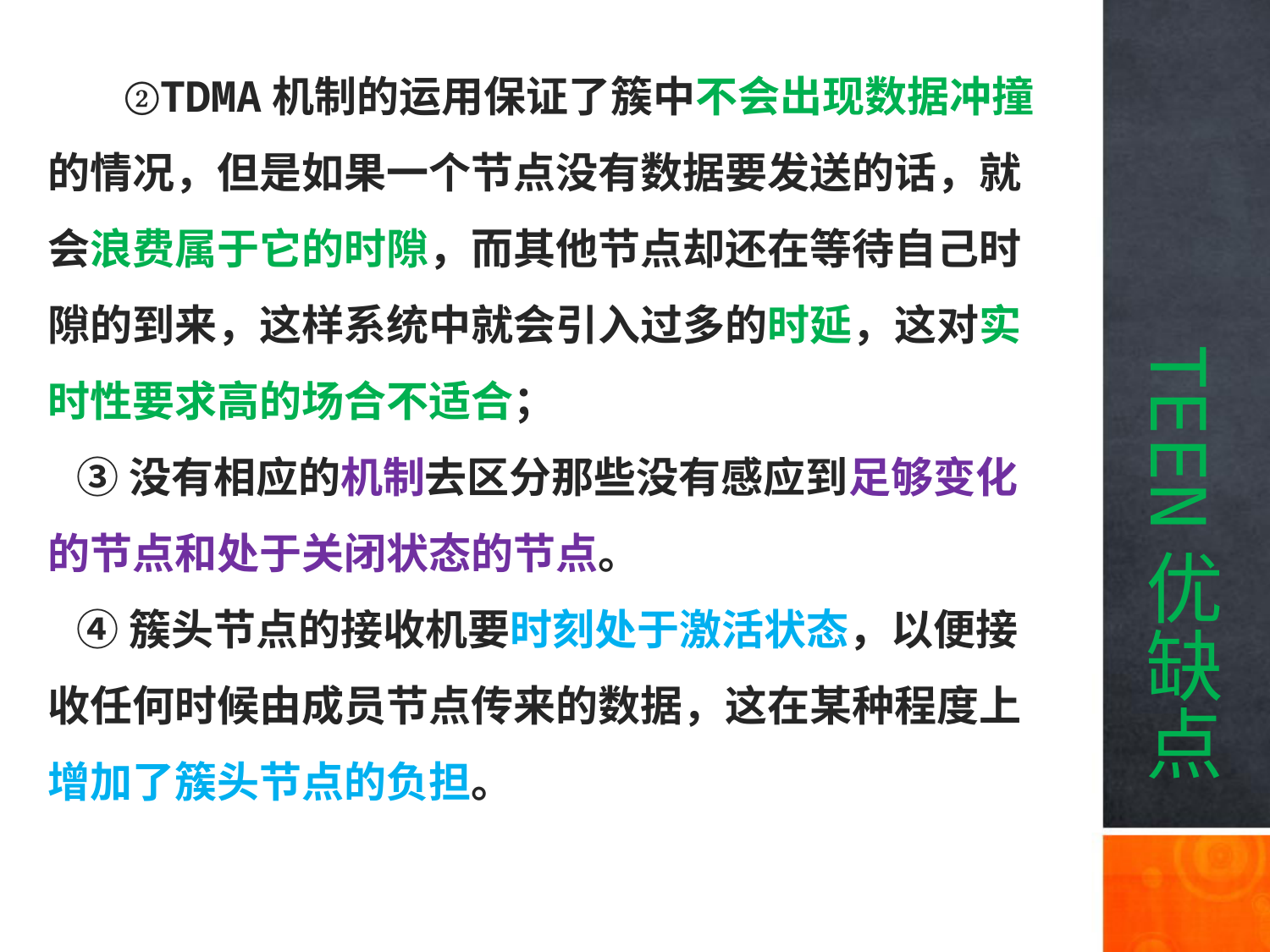

②TDMA机制的运用保证了簇中不会出现数据冲撞的情况，但是如果一个节点没有数据要发送的话，就会浪费属于它的时隙，而其他节点却还在等待自己时隙的到来，这样系统中就会引入过多的时延，这对实时性要求高的场合不适合；
   ③没有相应的机制去区分那些没有感应到足够变化的节点和处于关闭状态的节点。
   ④簇头节点的接收机要时刻处于激活状态，以便接收任何时候由成员节点传来的数据，这在某种程度上增加了簇头节点的负担。

# TEEN优缺点